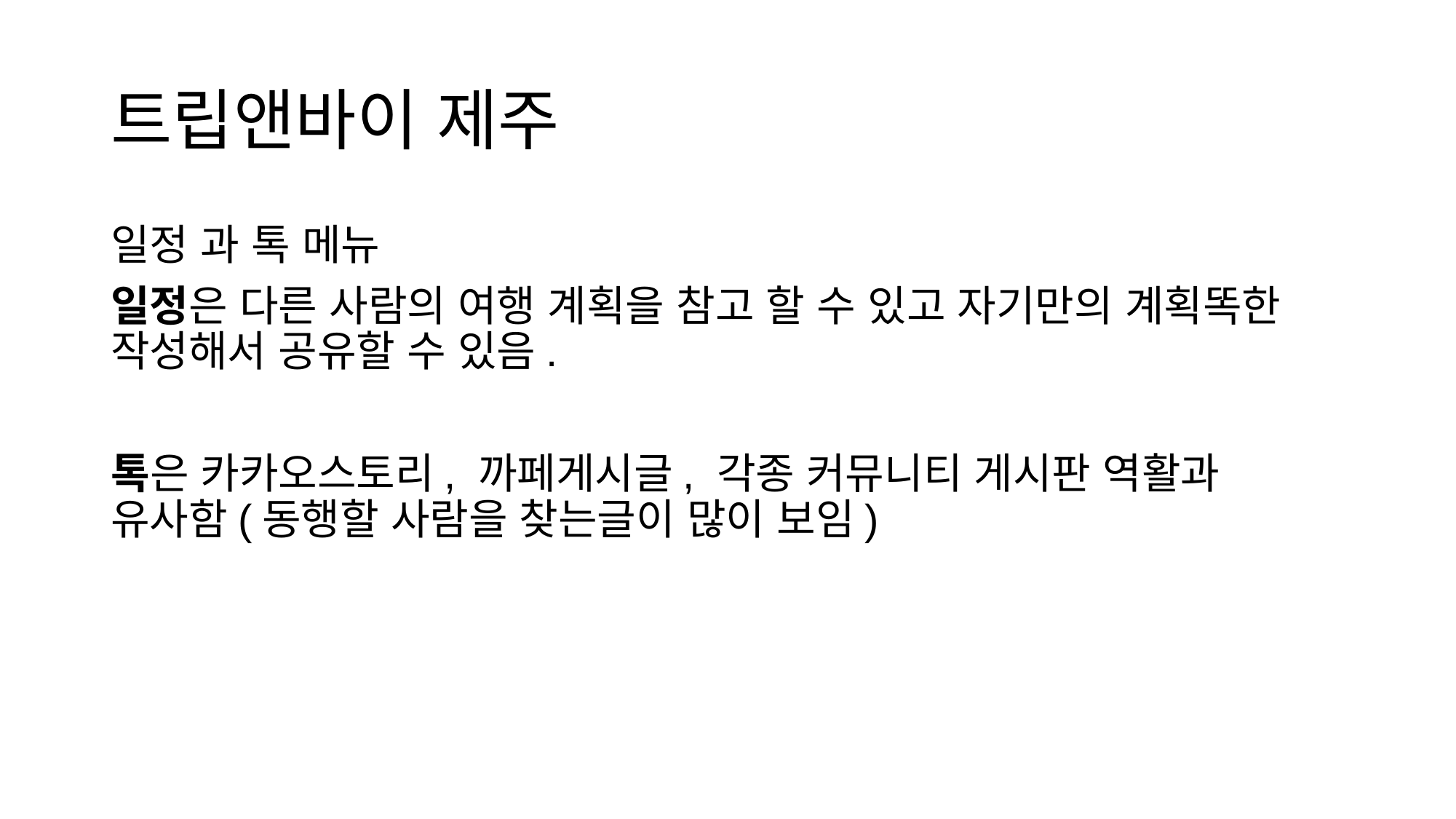

# 트립앤바이 제주
일정 과 톡 메뉴
일정은 다른 사람의 여행 계획을 참고 할 수 있고 자기만의 계획똑한 작성해서 공유할 수 있음.

톡은 카카오스토리, 까페게시글, 각종 커뮤니티 게시판 역활과 유사함(동행할 사람을 찾는글이 많이 보임)